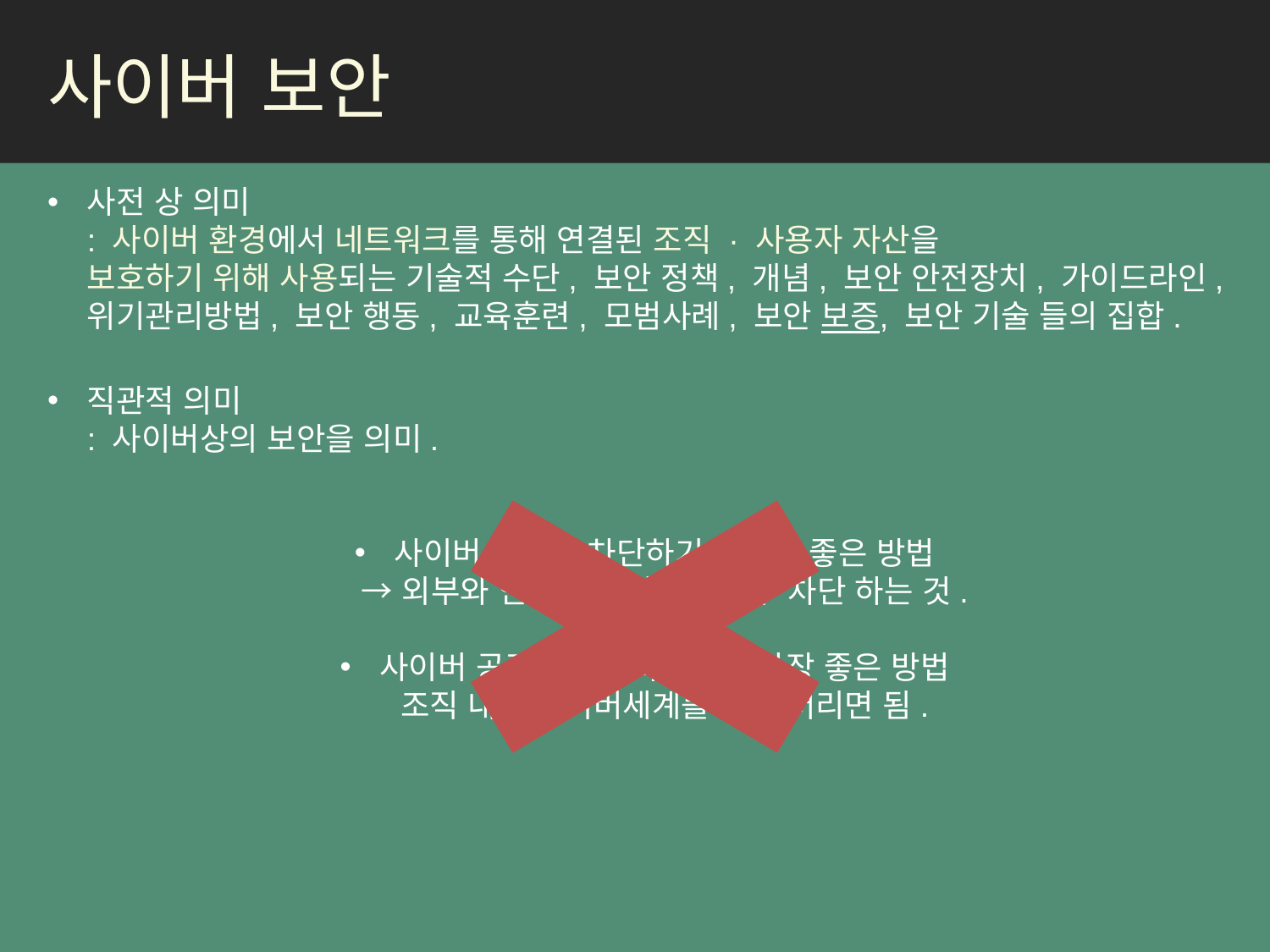

사이버 보안

사전 상 의미
: 사이버 환경에서 네트워크를 통해 연결된 조직 · 사용자 자산을
보호하기 위해 사용되는 기술적 수단, 보안 정책, 개념, 보안 안전장치, 가이드라인, 위기관리방법, 보안 행동, 교육훈련, 모범사례, 보안 보증, 보안 기술 들의 집합.

직관적 의미
: 사이버상의 보안을 의미.

사이버 공격을 차단하기에 가장 좋은 방법
→ 외부와 연결되는 경로를 모두 차단 하는 것.

사이버 공격을 무력화시키기 가장 좋은 방법
조직 내의 사이버세계를 없애 버리면 됨.